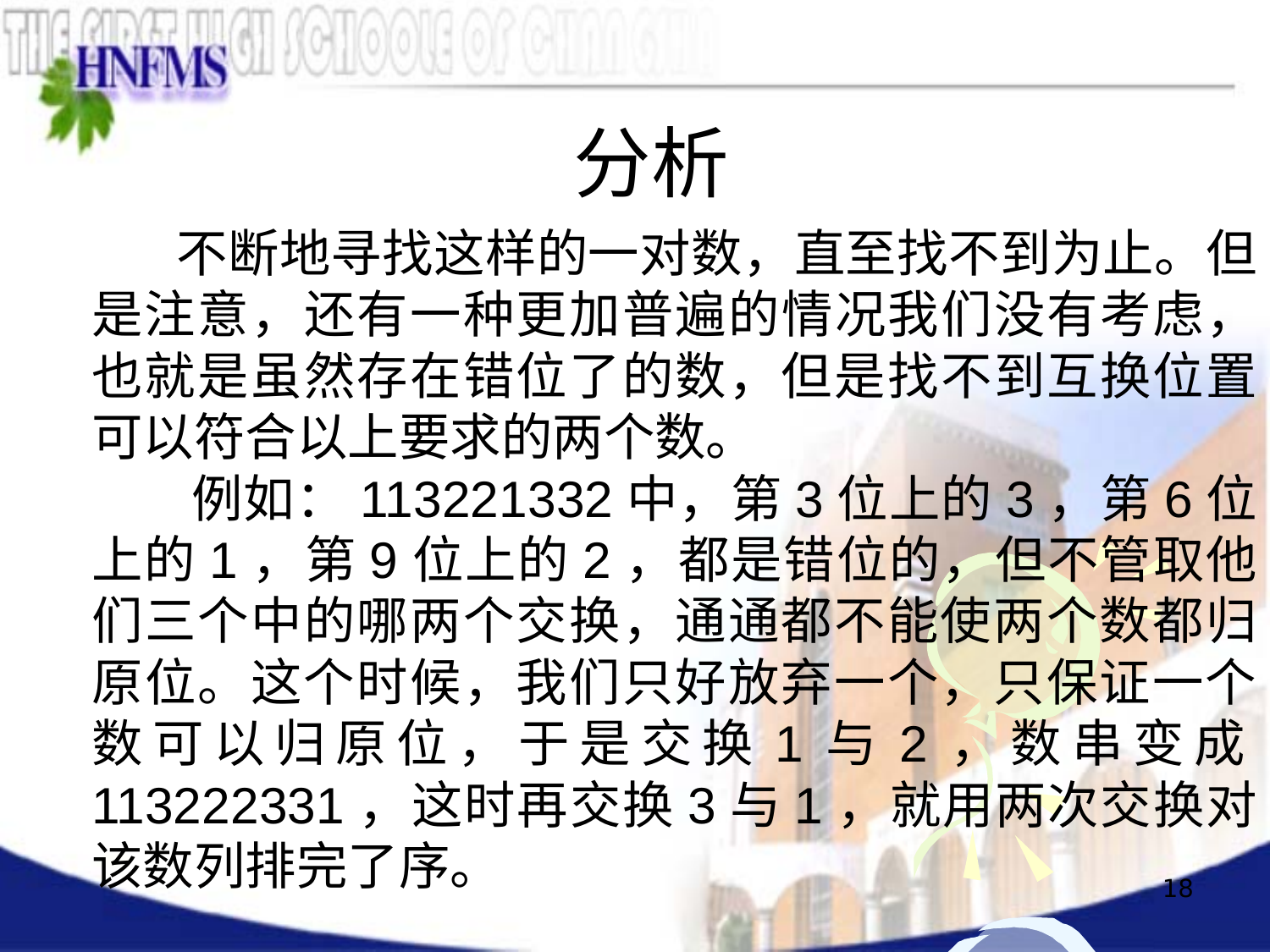

分析
       不断地寻找这样的一对数，直至找不到为止。但是注意，还有一种更加普遍的情况我们没有考虑，也就是虽然存在错位了的数，但是找不到互换位置可以符合以上要求的两个数。
       例如：113221332中，第3位上的3，第6位上的1，第9位上的2，都是错位的，但不管取他们三个中的哪两个交换，通通都不能使两个数都归原位。这个时候，我们只好放弃一个，只保证一个数可以归原位，于是交换1与2，数串变成113222331，这时再交换3与1，就用两次交换对该数列排完了序。

18